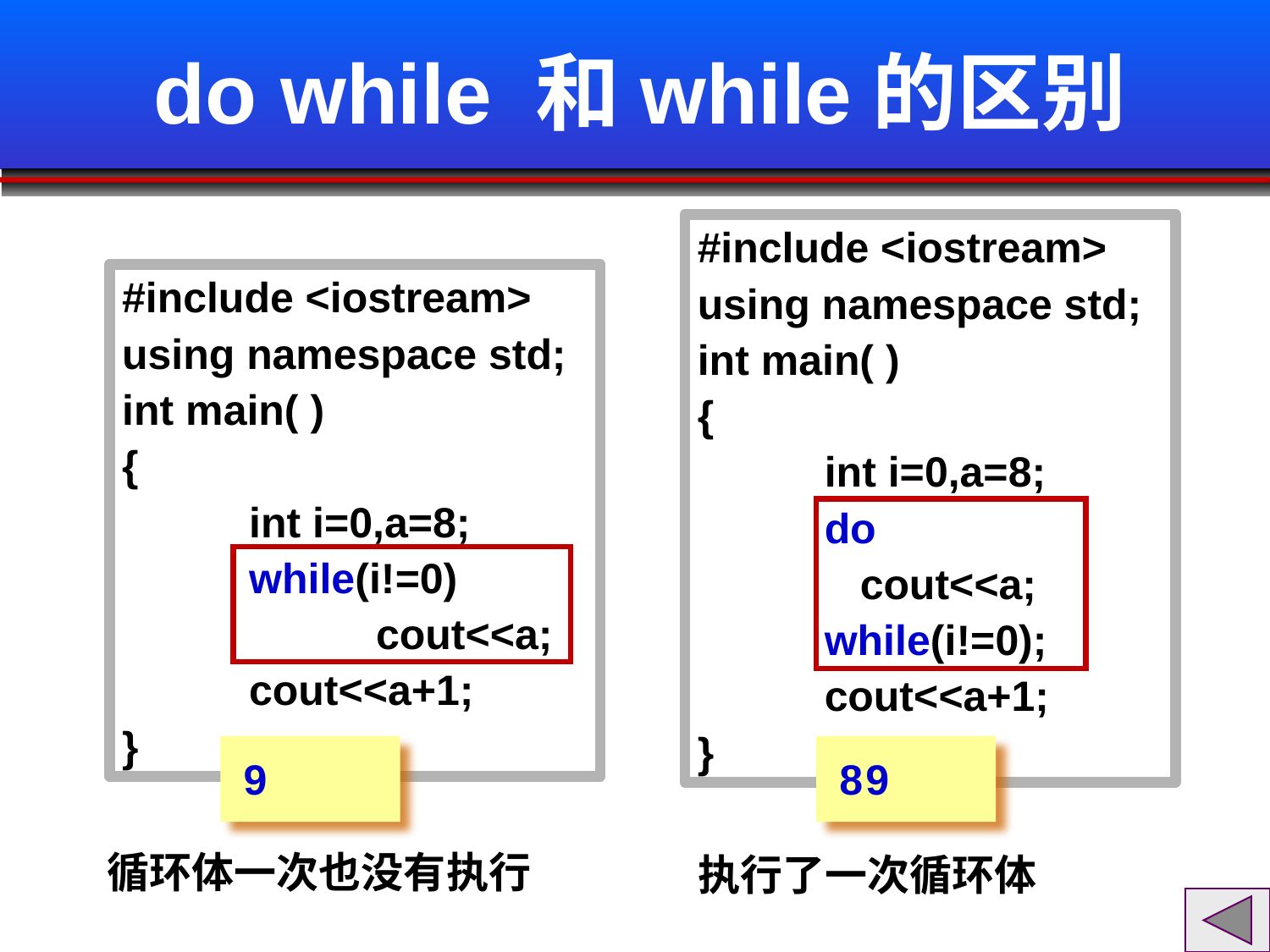

# do while 和while的区别
#include <iostream>
using namespace std;
int main( )
{
	int i=0,a=8;
	do
	   cout<<a;
	while(i!=0);
	cout<<a+1;
}
#include <iostream>
using namespace std;
int main( )
{
	int i=0,a=8;
	while(i!=0)
		cout<<a;
	cout<<a+1;
}

9
9
8
循环体一次也没有执行
执行了一次循环体